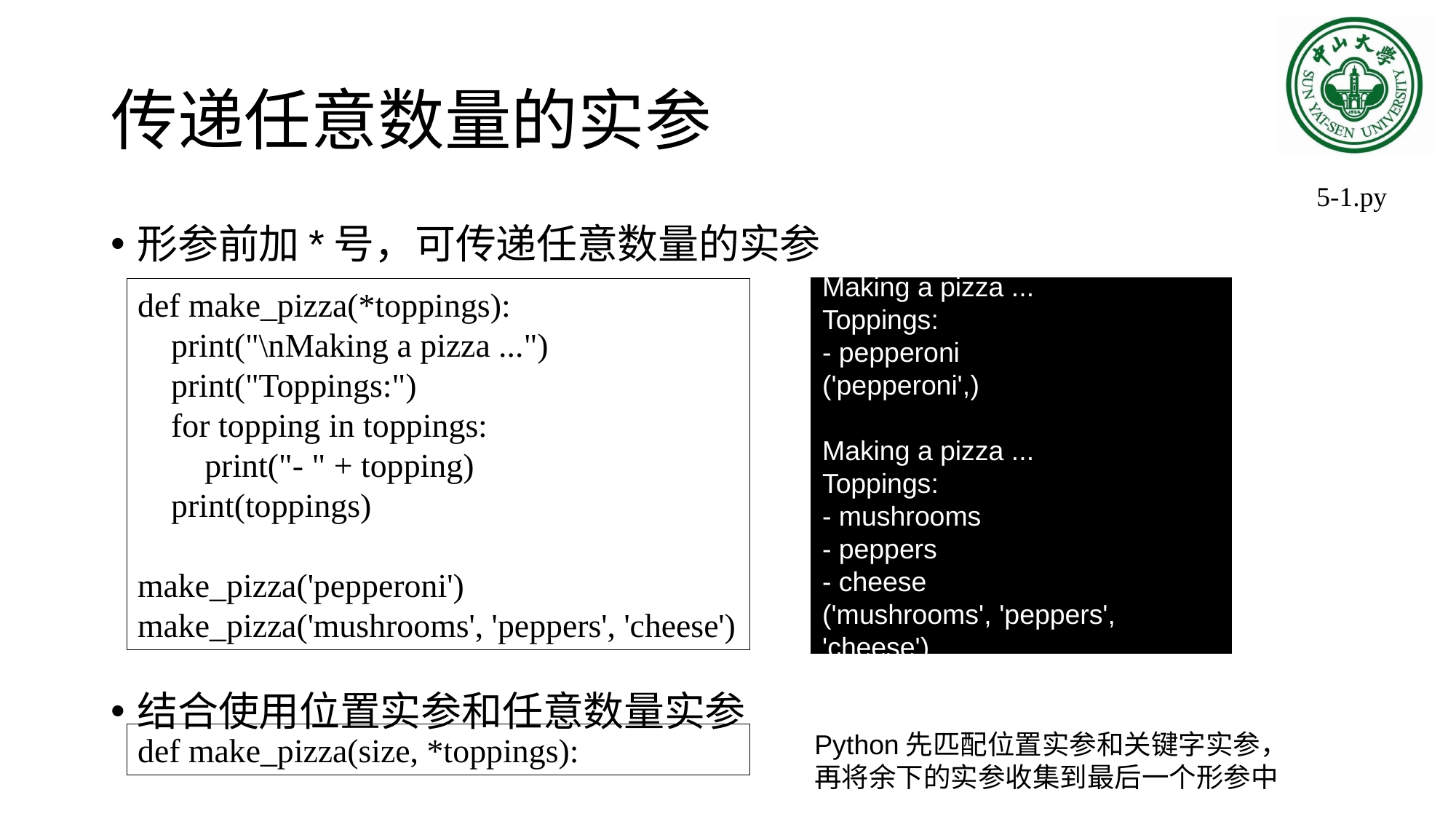

# 传递任意数量的实参
5-1.py
形参前加*号，可传递任意数量的实参

结合使用位置实参和任意数量实参

Making a pizza ...
Toppings:
- pepperoni
('pepperoni',)

Making a pizza ...
Toppings:
- mushrooms
- peppers
- cheese
('mushrooms', 'peppers', 'cheese')
def make_pizza(*toppings):
    print("\nMaking a pizza ...")
    print("Toppings:")
    for topping in toppings:
        print("- " + topping)
    print(toppings)

make_pizza('pepperoni')
make_pizza('mushrooms', 'peppers', 'cheese')
Python先匹配位置实参和关键字实参，再将余下的实参收集到最后一个形参中
def make_pizza(size, *toppings):